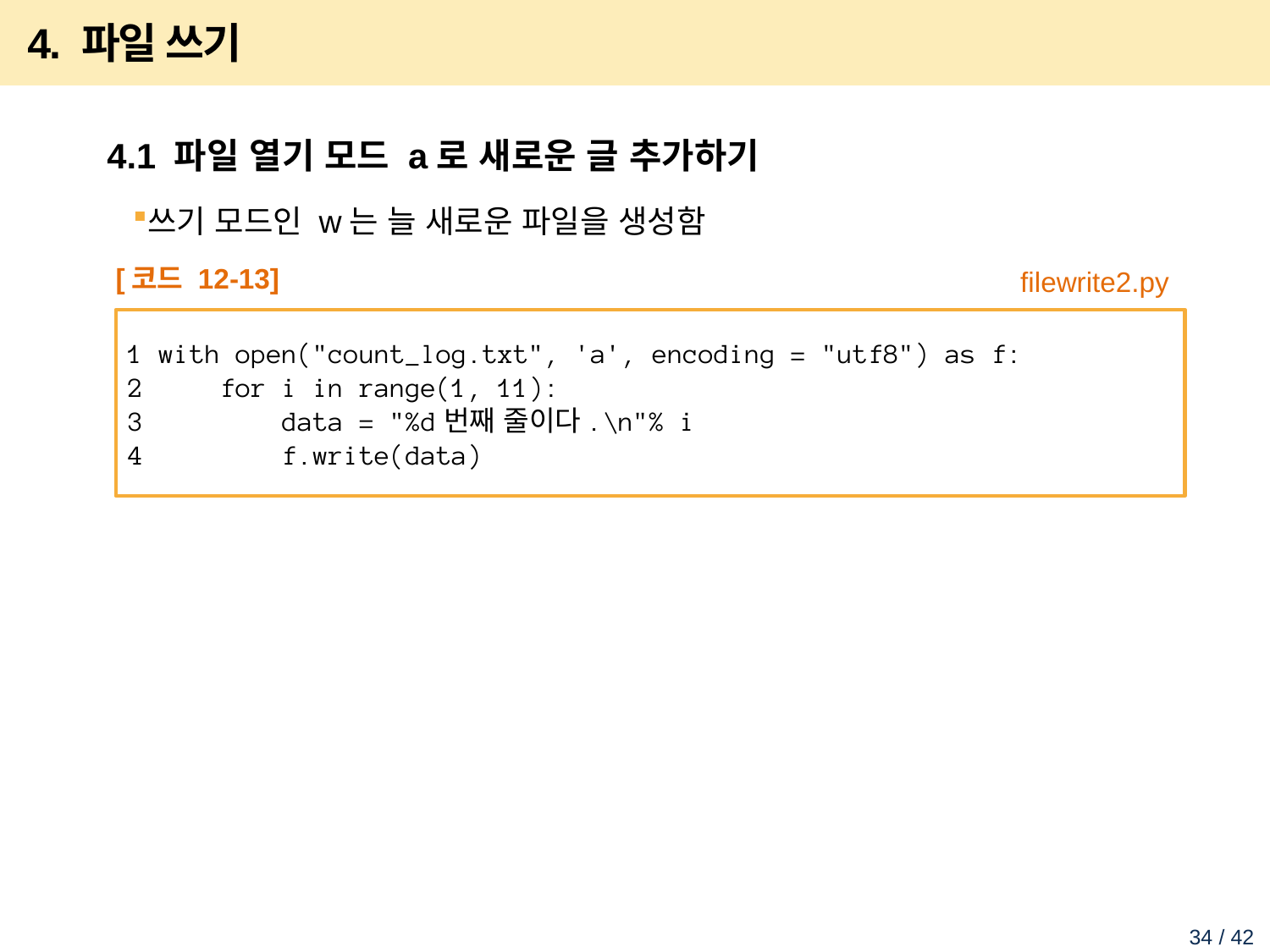

# 4. 파일 쓰기
4.1 파일 열기 모드 a로 새로운 글 추가하기
쓰기 모드인 w는 늘 새로운 파일을 생성함

[코드 12-13]
1 with open("count_log.txt", 'a', encoding = "utf8") as f:
2     for i in range(1, 11):
3         data = "%d번째 줄이다.\n"% i
4         f.write(data)
filewrite2.py